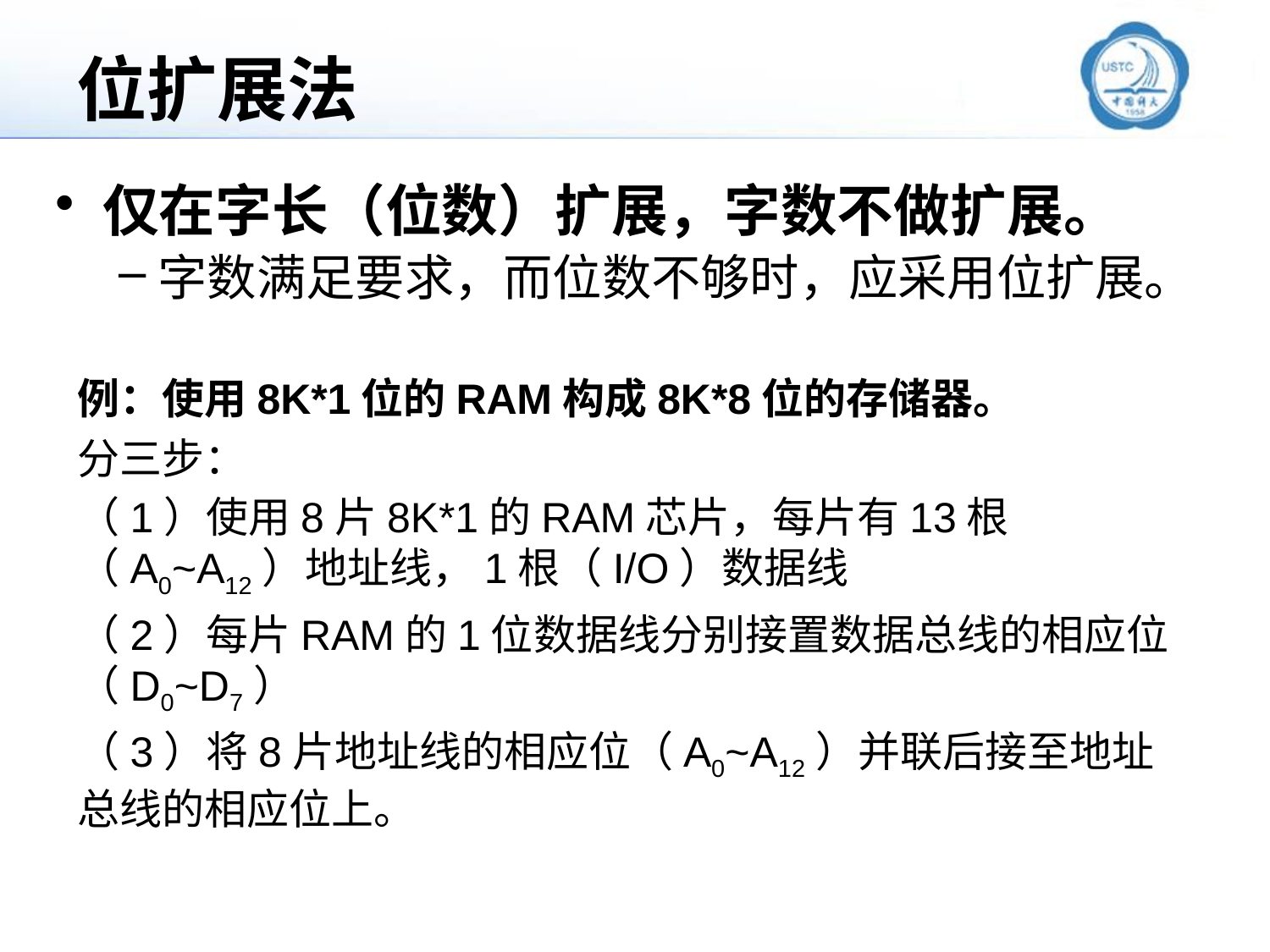

# 位扩展法
仅在字长（位数）扩展，字数不做扩展。
字数满足要求，而位数不够时，应采用位扩展。
例：使用8K*1位的RAM构成8K*8位的存储器。
分三步：
（1）使用8片8K*1的RAM芯片，每片有13根（A0~A12）地址线，1根（I/O）数据线
（2）每片RAM的1位数据线分别接置数据总线的相应位（D0~D7）
（3）将8片地址线的相应位（A0~A12）并联后接至地址总线的相应位上。